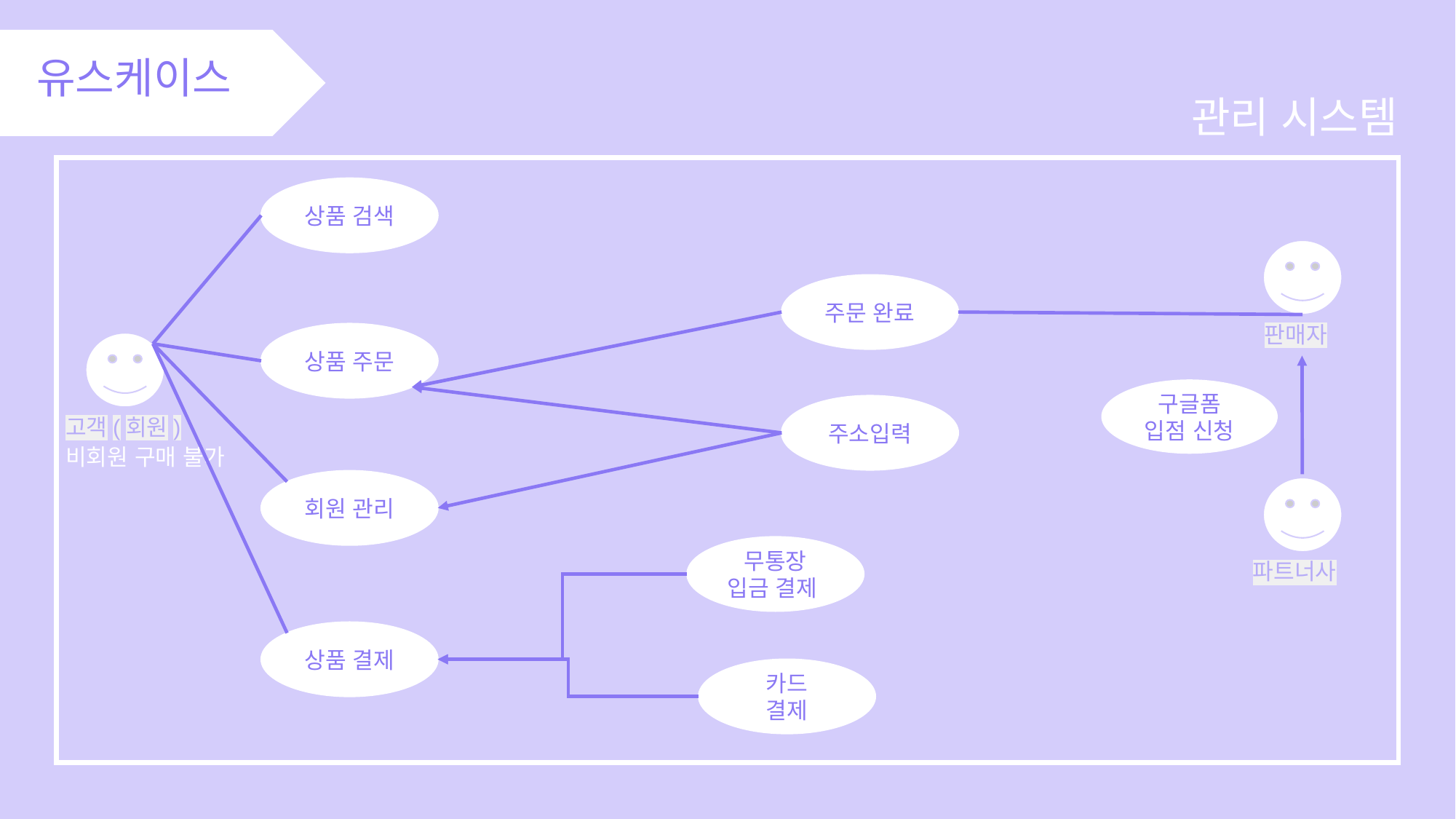

유스케이스
관리 시스템

상품 검색

주문 완료
판매자
상품 주문

구글폼
입점 신청
주소입력
고객(회원)
비회원 구매 불가
회원 관리

무통장
입금 결제
파트너사
상품 결제
카드
결제